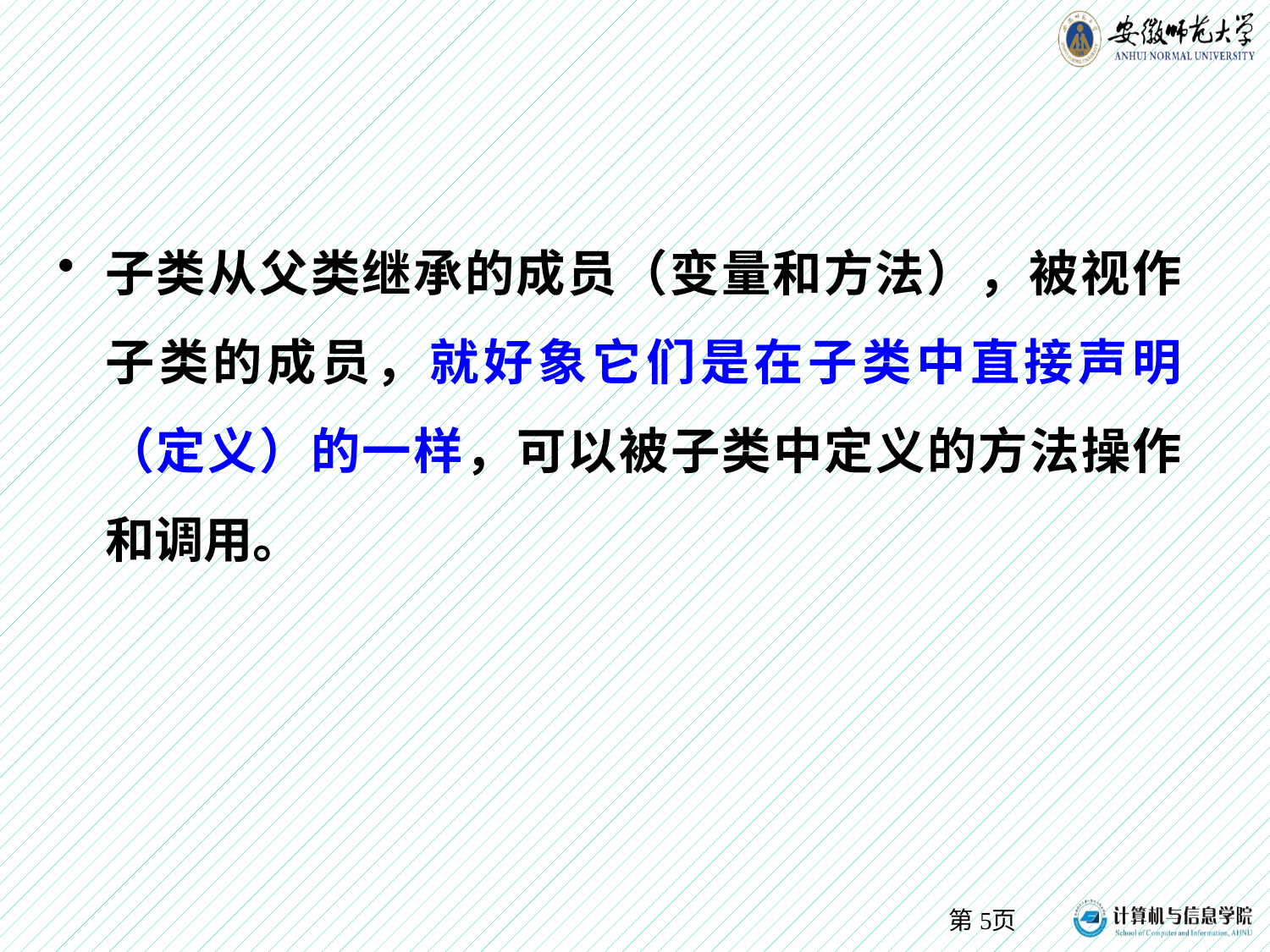

子类从父类继承的成员（变量和方法），被视作子类的成员，就好象它们是在子类中直接声明（定义）的一样，可以被子类中定义的方法操作和调用。
第5页